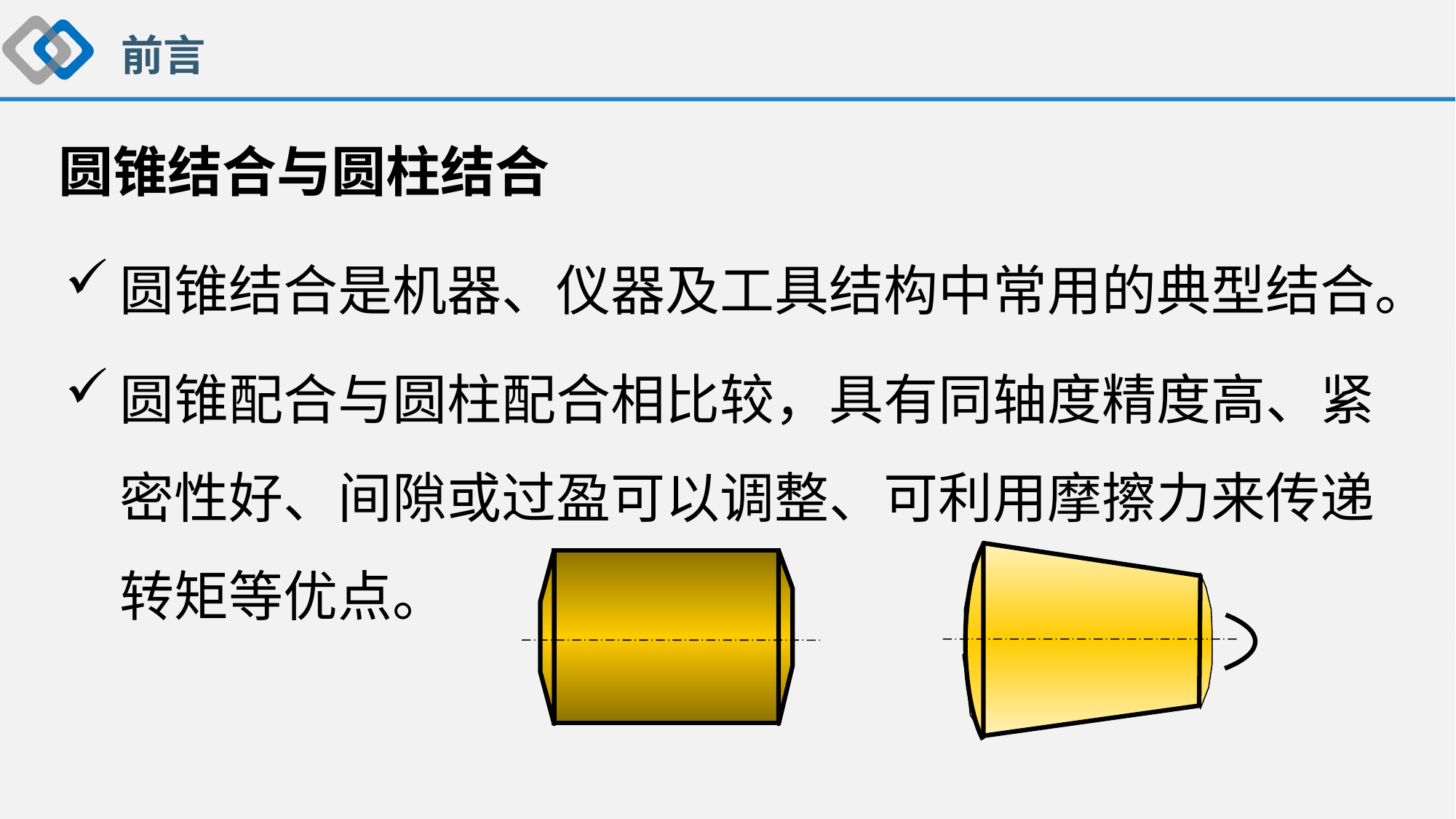

前言
圆锥结合与圆柱结合
圆锥结合是机器、仪器及工具结构中常用的典型结合。
圆锥配合与圆柱配合相比较，具有同轴度精度高、紧密性好、间隙或过盈可以调整、可利用摩擦力来传递转矩等优点。